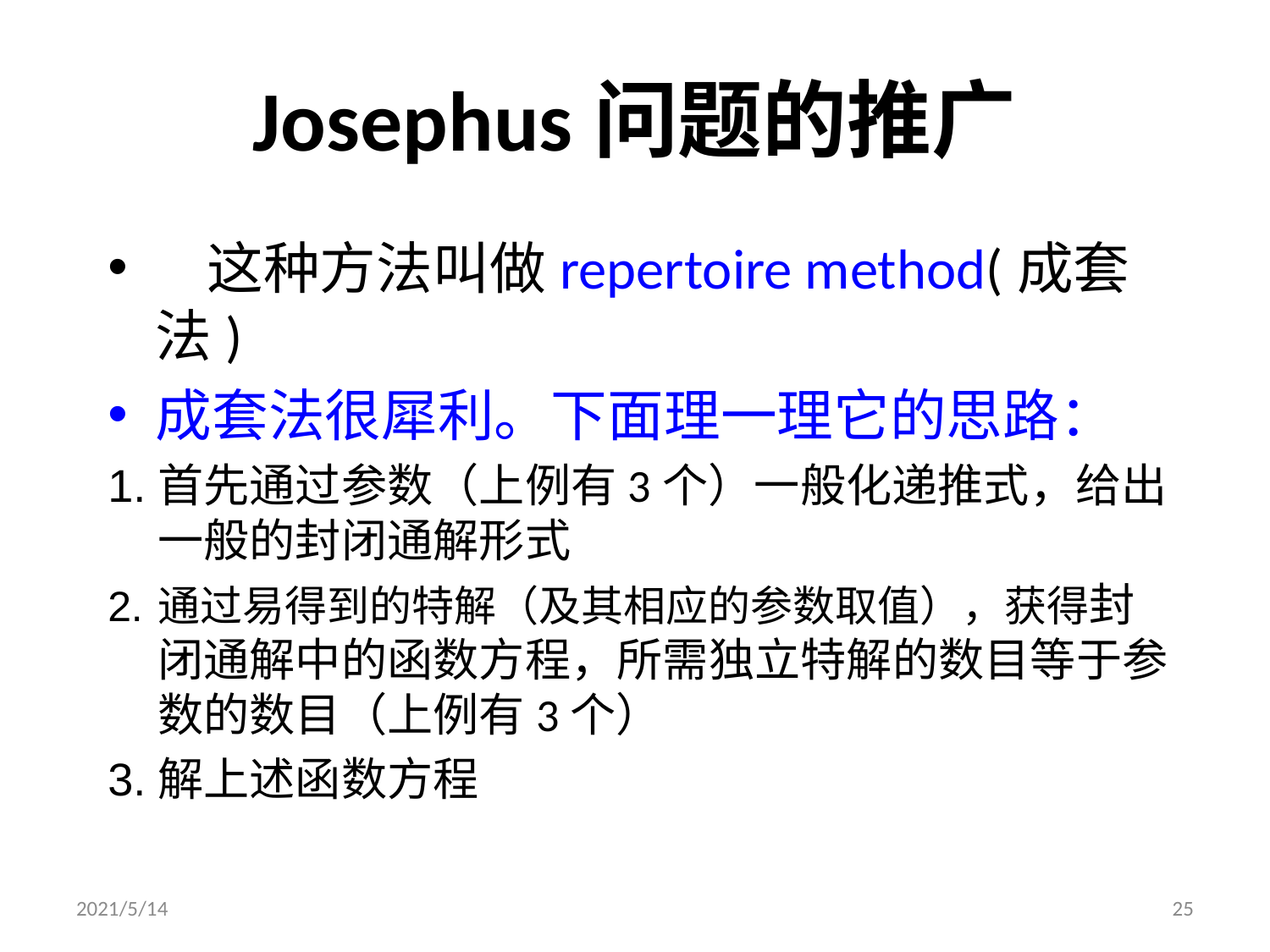

# Josephus问题的推广
   这种方法叫做repertoire method(成套法)
成套法很犀利。下面理一理它的思路：
首先通过参数（上例有3个）一般化递推式，给出一般的封闭通解形式
通过易得到的特解（及其相应的参数取值），获得封闭通解中的函数方程，所需独立特解的数目等于参数的数目（上例有3个）
解上述函数方程
2021/5/14
25